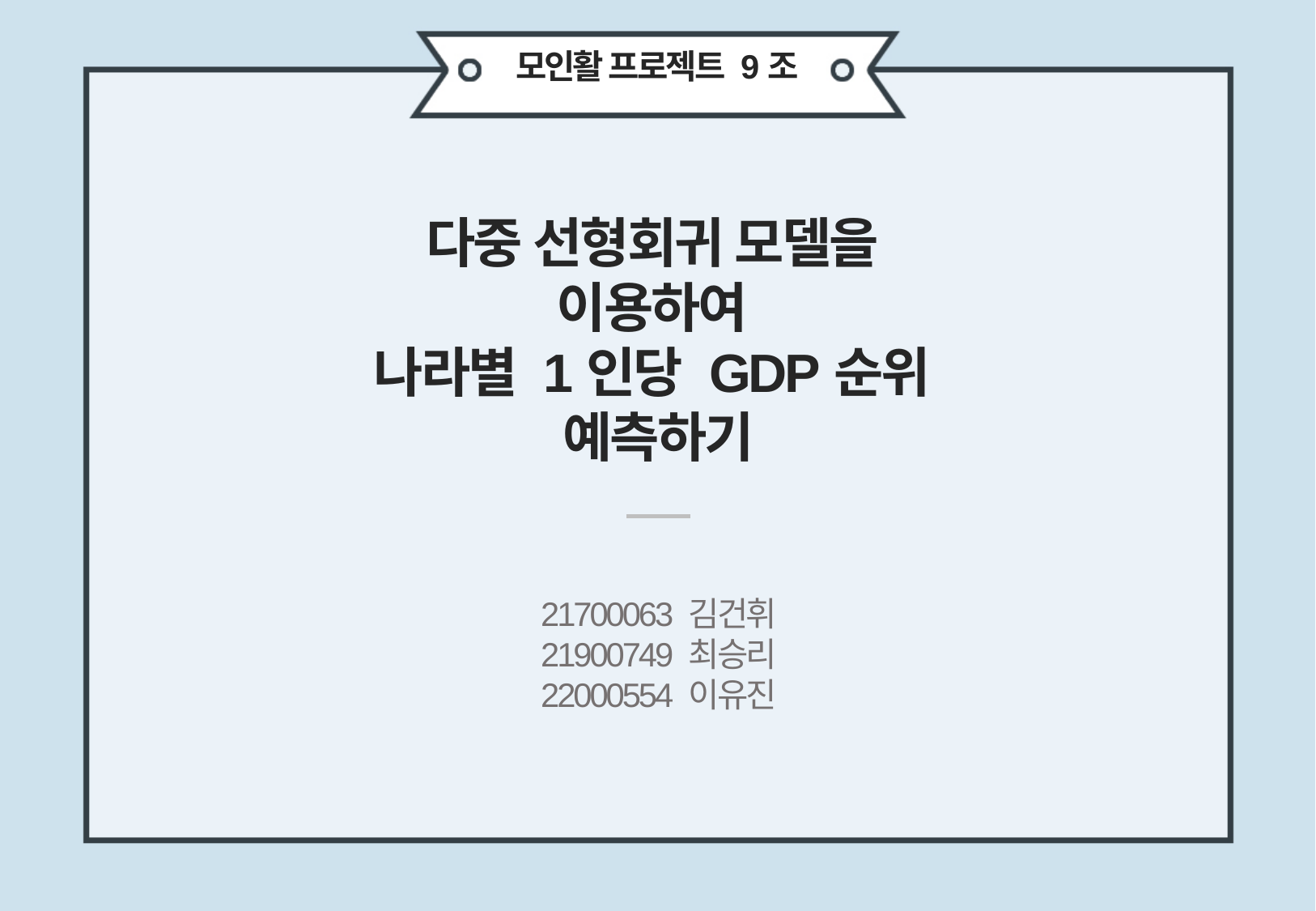

모인활 프로젝트 9조
다중 선형회귀 모델을
이용하여
나라별 1인당 GDP순위
예측하기
21700063 김건휘
21900749 최승리
22000554 이유진